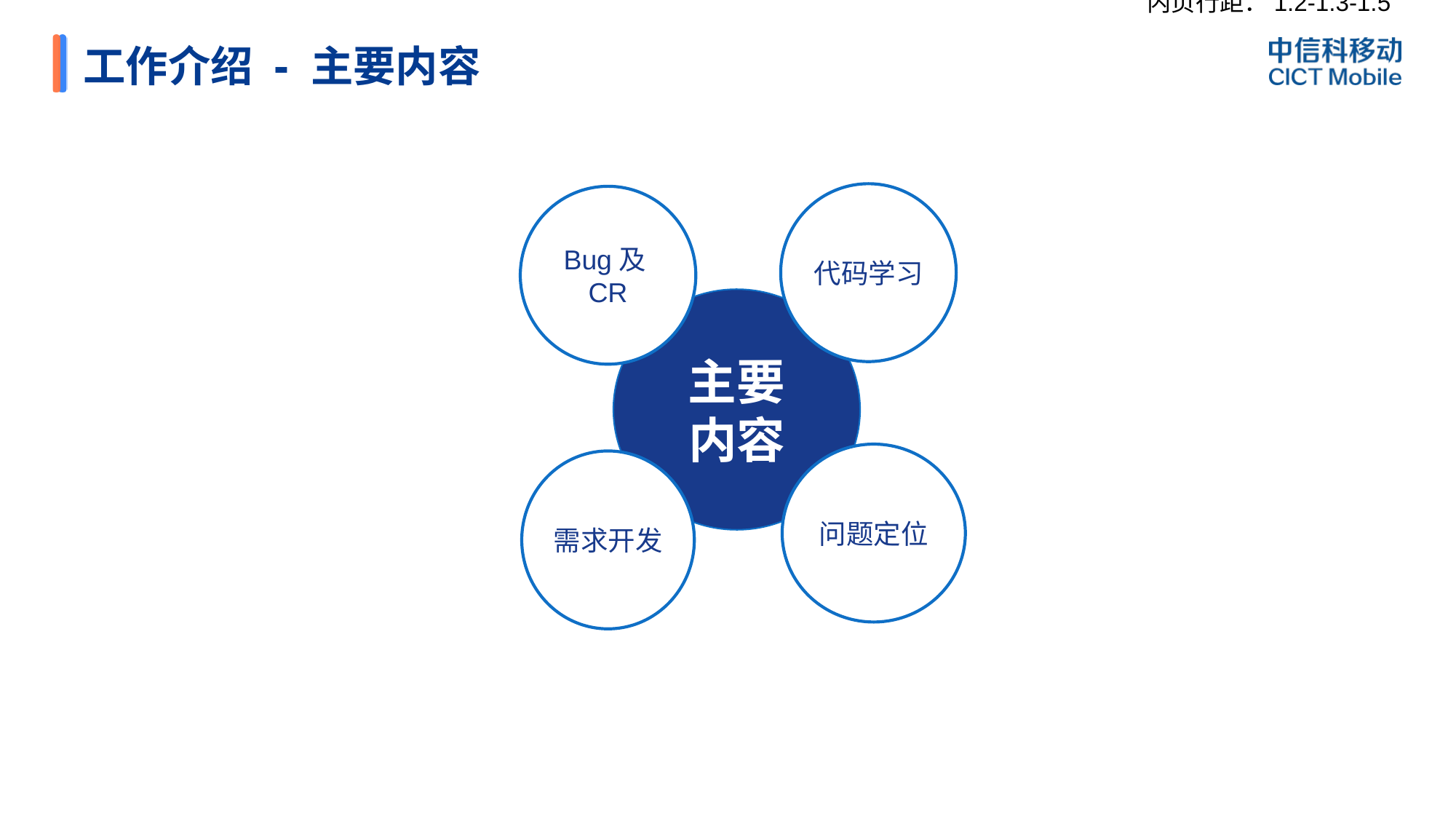

# 工作介绍 - 主要内容
03
01
代码学习
Bug及CR

主要
内容
问题定位
需求开发
3